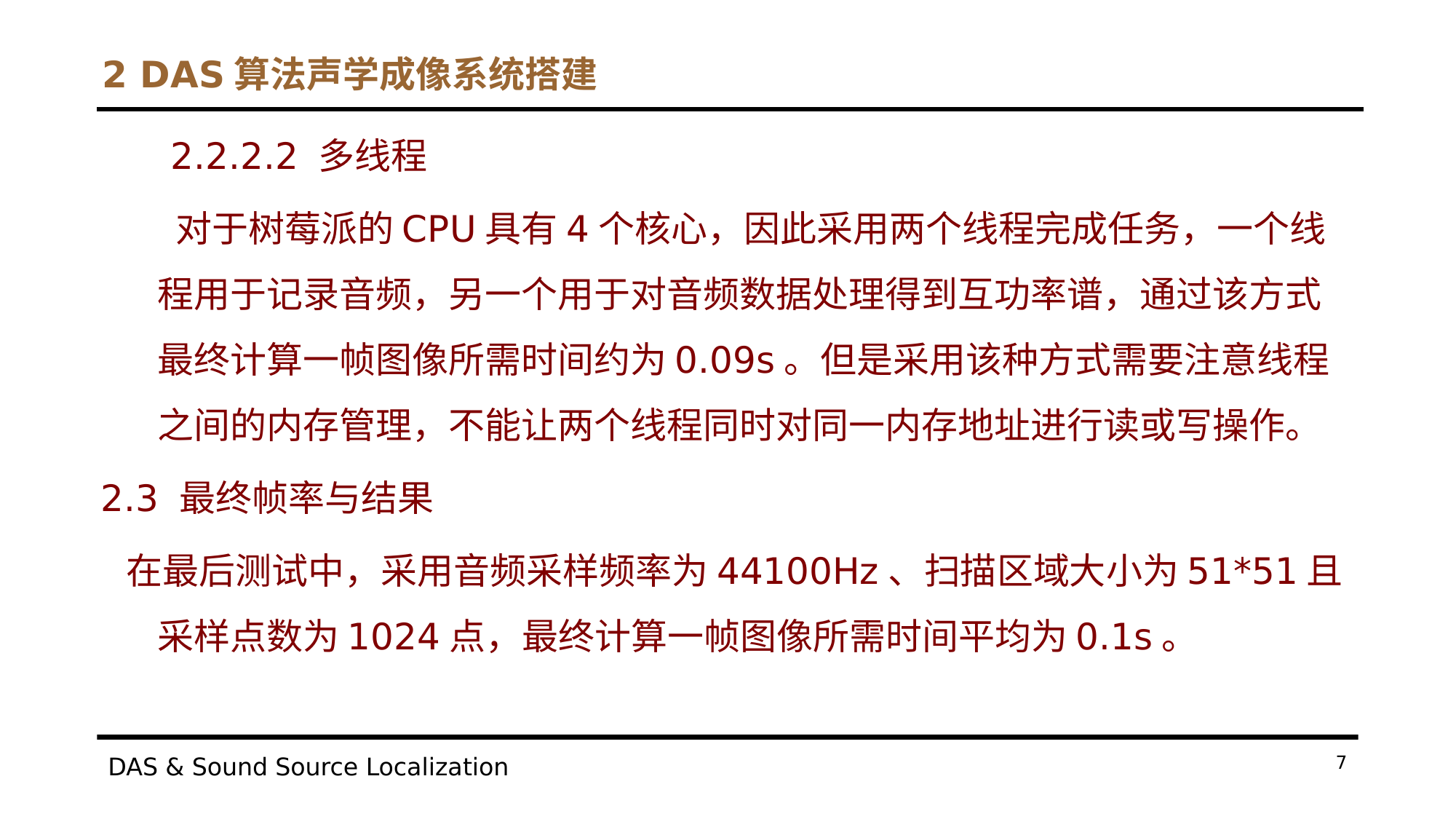

# 2 DAS算法声学成像系统搭建
      2.2.2.2 多线程
        对于树莓派的CPU具有4个核心，因此采用两个线程完成任务，一个线程用于记录音频，另一个用于对音频数据处理得到互功率谱，通过该方式最终计算一帧图像所需时间约为0.09s。但是采用该种方式需要注意线程之间的内存管理，不能让两个线程同时对同一内存地址进行读或写操作。
2.3 最终帧率与结果
  在最后测试中，采用音频采样频率为44100Hz、扫描区域大小为51*51且采样点数为1024点，最终计算一帧图像所需时间平均为0.1s。

DAS & Sound Source Localization
7